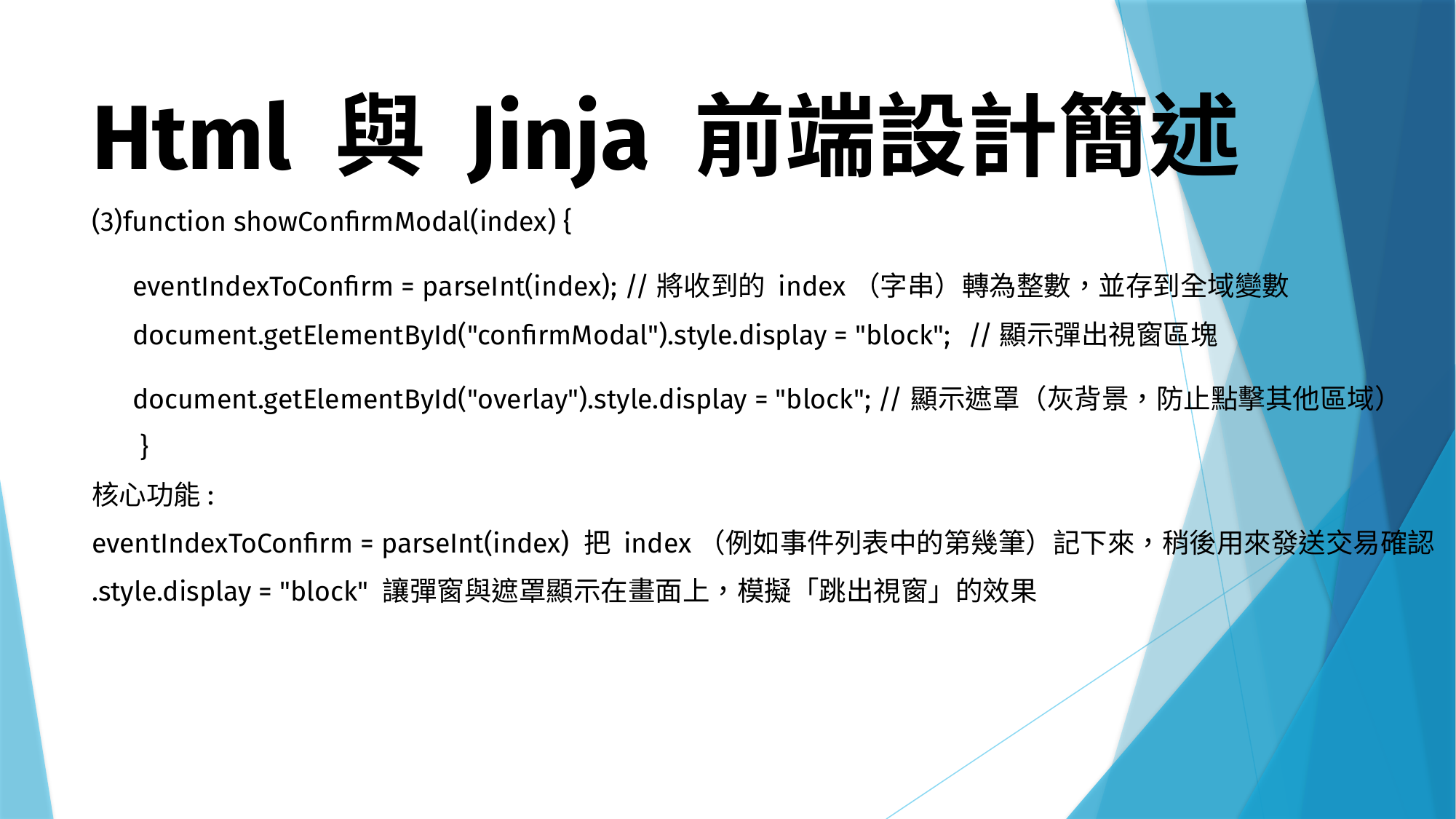

# Html 與 Jinja 前端設計簡述
(3)function showConfirmModal(index) {
	eventIndexToConfirm = parseInt(index); //將收到的 index（字串）轉為整數，並存到全域變數document.getElementById("confirmModal").style.display = "block"; //顯示彈出視窗區塊
 	document.getElementById("overlay").style.display = "block"; //顯示遮罩（灰背景，防止點擊其他區域）
	 }
核心功能:
eventIndexToConfirm = parseInt(index) 把 index（例如事件列表中的第幾筆）記下來，稍後用來發送交易確認
.style.display = "block" 讓彈窗與遮罩顯示在畫面上，模擬「跳出視窗」的效果